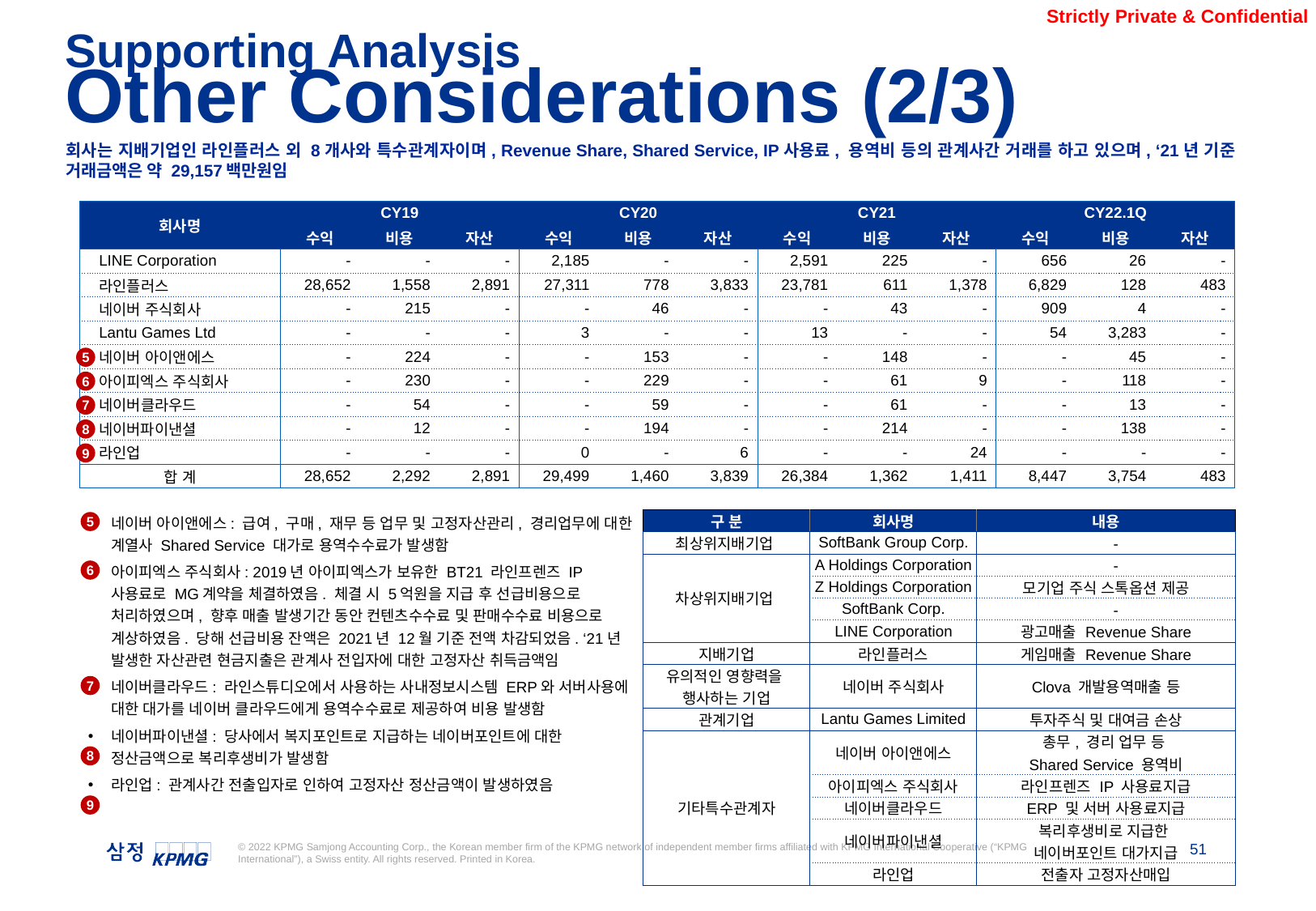

Supporting Analysis
Other Considerations (2/3)
회사는 지배기업인 라인플러스 외 8개사와 특수관계자이며, Revenue Share, Shared Service, IP사용료, 용역비 등의 관계사간 거래를 하고 있으며, ‘21년 기준 거래금액은 약 29,157백만원임
| 회사명 | CY19 |  |  | CY20 |  |  | CY21 |  |  | CY22.1Q |  |  |
| --- | --- | --- | --- | --- | --- | --- | --- | --- | --- | --- | --- | --- |
|  | 수익 | 비용 | 자산 | 수익 | 비용 | 자산 | 수익 | 비용 | 자산 | 수익 | 비용 | 자산 |
| LINE Corporation | - | - | - | 2,185 | - | - | 2,591 | 225 | - | 656 | 26 | - |
| 라인플러스 | 28,652 | 1,558 | 2,891 | 27,311 | 778 | 3,833 | 23,781 | 611 | 1,378 | 6,829 | 128 | 483 |
| 네이버 주식회사 | - | 215 | - | - | 46 | - | - | 43 | - | 909 | 4 | - |
| Lantu Games Ltd | - | - | - | 3 | - | - | 13 | - | - | 54 | 3,283 | - |
| 네이버 아이앤에스 | - | 224 | - | - | 153 | - | - | 148 | - | - | 45 | - |
| 아이피엑스 주식회사 | - | 230 | - | - | 229 | - | - | 61 | 9 | - | 118 | - |
| 네이버클라우드 | - | 54 | - | - | 59 | - | - | 61 | - | - | 13 | - |
| 네이버파이낸셜 | - | 12 | - | - | 194 | - | - | 214 | - | - | 138 | - |
| 라인업 | - | - | - | 0 | - | 6 | - | - | 24 | - | - | - |
| 합 계 | 28,652 | 2,292 | 2,891 | 29,499 | 1,460 | 3,839 | 26,384 | 1,362 | 1,411 | 8,447 | 3,754 | 483 |
5
6
7
8
9
네이버 아이앤에스: 급여, 구매, 재무 등 업무 및 고정자산관리, 경리업무에 대한 계열사 Shared Service 대가로 용역수수료가 발생함
아이피엑스 주식회사: 2019년 아이피엑스가 보유한 BT21 라인프렌즈 IP 사용료로 MG계약을 체결하였음. 체결 시 5억원을 지급 후 선급비용으로 처리하였으며, 향후 매출 발생기간 동안 컨텐츠수수료 및 판매수수료 비용으로 계상하였음. 당해 선급비용 잔액은 2021년 12월 기준 전액 차감되었음. ‘21년 발생한 자산관련 현금지출은 관계사 전입자에 대한 고정자산 취득금액임
네이버클라우드: 라인스튜디오에서 사용하는 사내정보시스템 ERP와 서버사용에 대한 대가를 네이버 클라우드에게 용역수수료로 제공하여 비용 발생함
네이버파이낸셜: 당사에서 복지포인트로 지급하는 네이버포인트에 대한 정산금액으로 복리후생비가 발생함
라인업: 관계사간 전출입자로 인하여 고정자산 정산금액이 발생하였음
| 구 분 | 회사명 | 내용 |
| --- | --- | --- |
| 최상위지배기업 | SoftBank Group Corp. | - |
| 차상위지배기업 | A Holdings Corporation | - |
|  | Z Holdings Corporation | 모기업 주식 스톡옵션 제공 |
|  | SoftBank Corp. | - |
|  | LINE Corporation | 광고매출 Revenue Share |
| 지배기업 | 라인플러스 | 게임매출 Revenue Share |
| 유의적인 영향력을 행사하는 기업 | 네이버 주식회사 | Clova 개발용역매출 등 |
| 관계기업 | Lantu Games Limited | 투자주식 및 대여금 손상 |
| 기타특수관계자 | 네이버 아이앤에스 | 총무, 경리 업무 등 Shared Service 용역비 |
|  | 아이피엑스 주식회사 | 라인프렌즈 IP 사용료지급 |
|  | 네이버클라우드 | ERP 및 서버 사용료지급 |
|  | 네이버파이낸셜 | 복리후생비로 지급한 네이버포인트 대가지급 |
|  | 라인업 | 전출자 고정자산매입 |
5
6
7
8
9